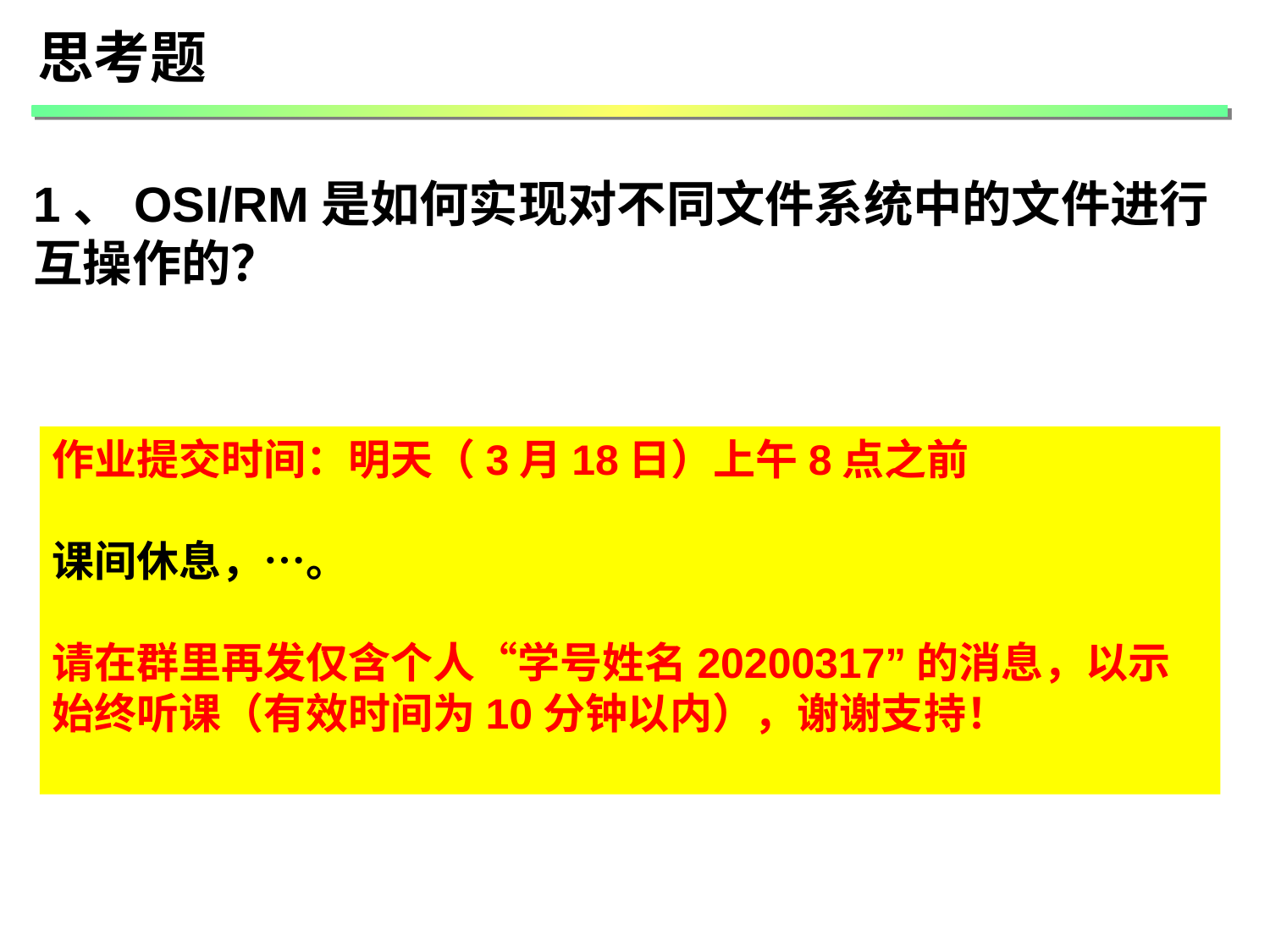

思考题

1、OSI/RM是如何实现对不同文件系统中的文件进行互操作的？
作业提交时间：明天（3月18日）上午8点之前

课间休息，…。

请在群里再发仅含个人“学号姓名20200317”的消息，以示始终听课（有效时间为10分钟以内），谢谢支持！